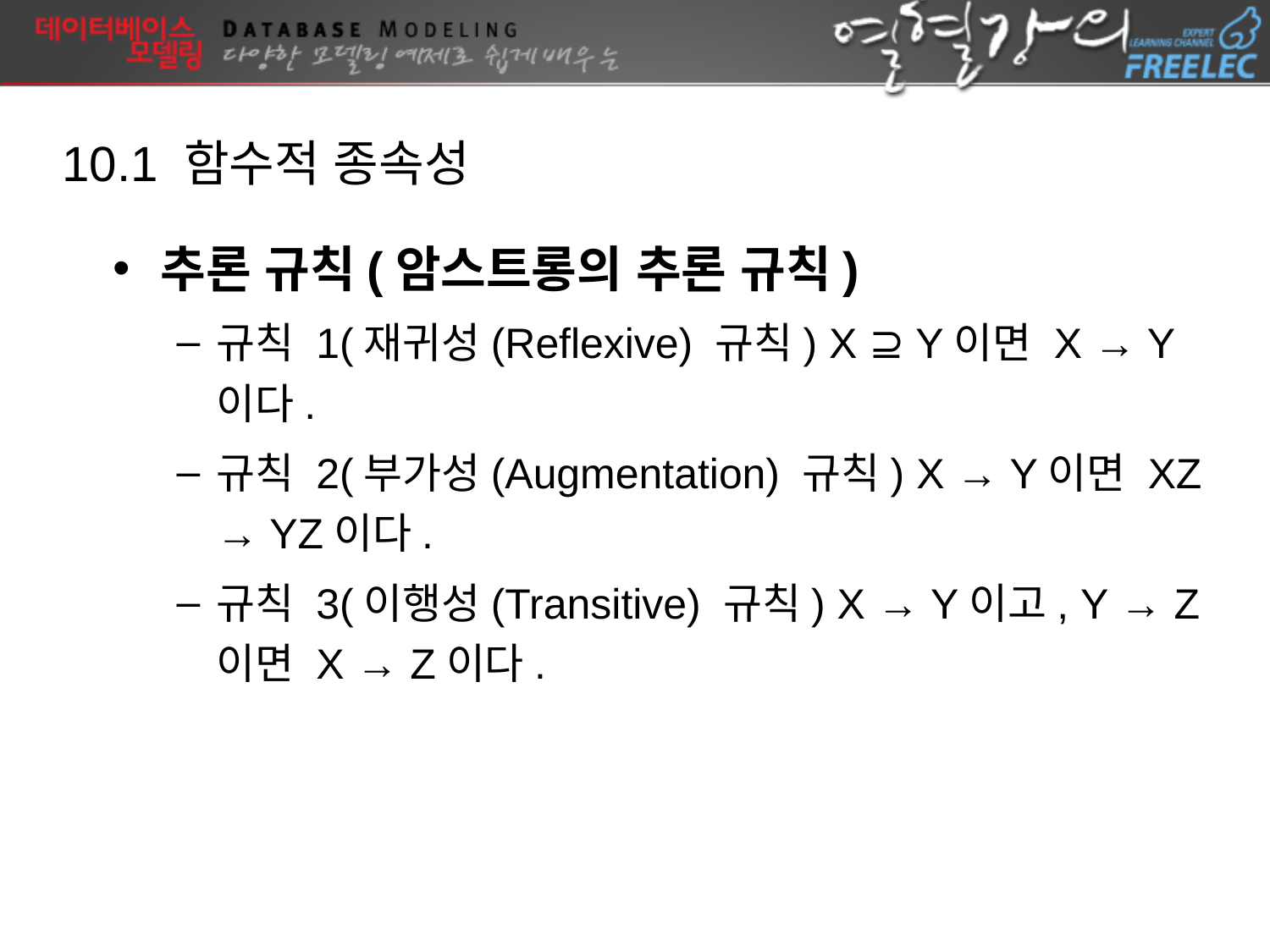

10.1 함수적 종속성
추론 규칙(암스트롱의 추론 규칙)
규칙 1(재귀성(Reflexive) 규칙) X ⊇ Y이면 X → Y이다.
규칙 2(부가성(Augmentation) 규칙) X → Y이면 XZ → YZ이다.
규칙 3(이행성(Transitive) 규칙) X → Y이고, Y → Z이면 X → Z이다.